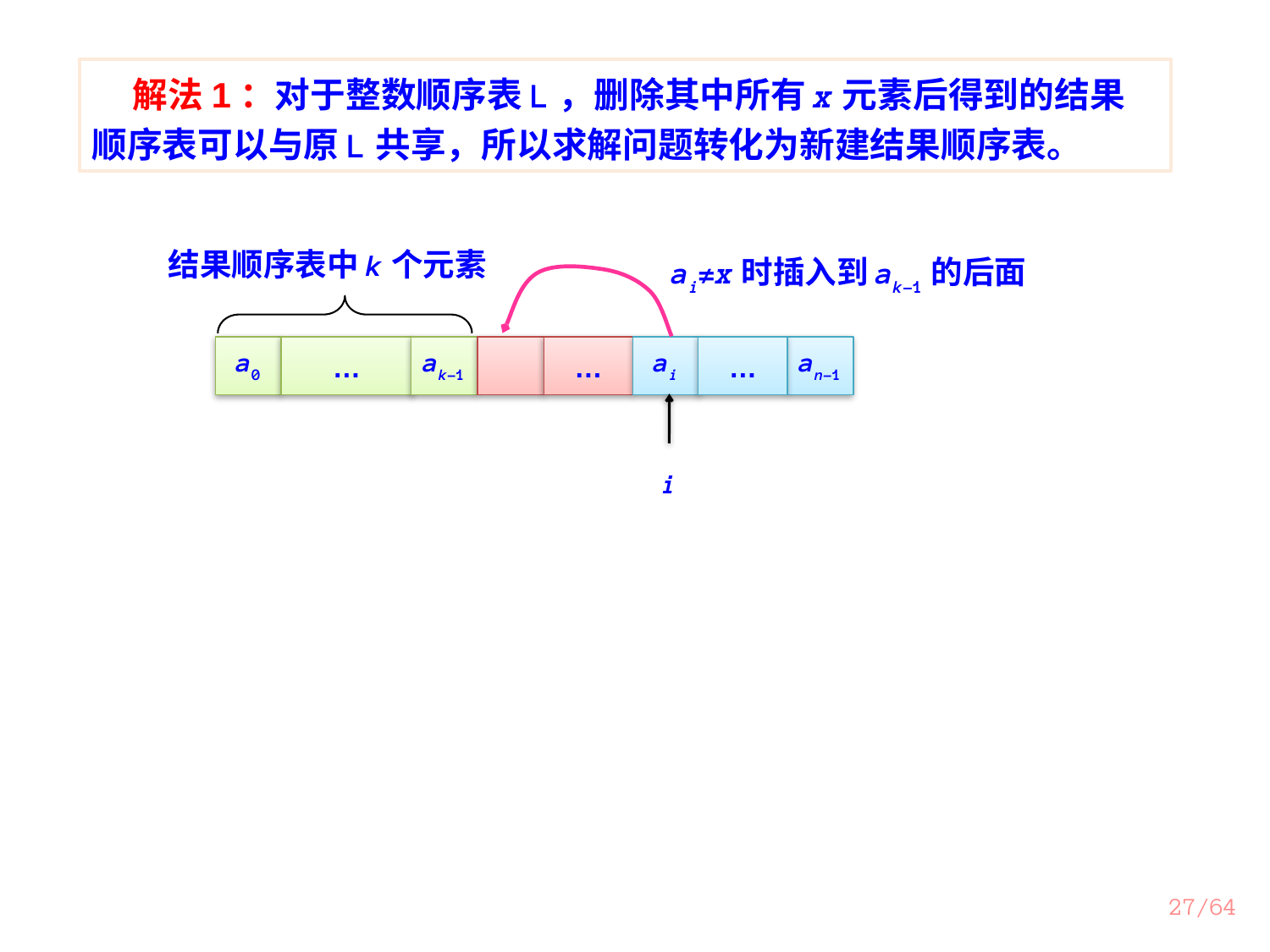

解法1：对于整数顺序表L，删除其中所有x元素后得到的结果顺序表可以与原L共享，所以求解问题转化为新建结果顺序表。

结果顺序表中k个元素
ai≠x时插入到ak-1的后面

a0
…
ak-1

…
ai
…
an-1

i
27/64